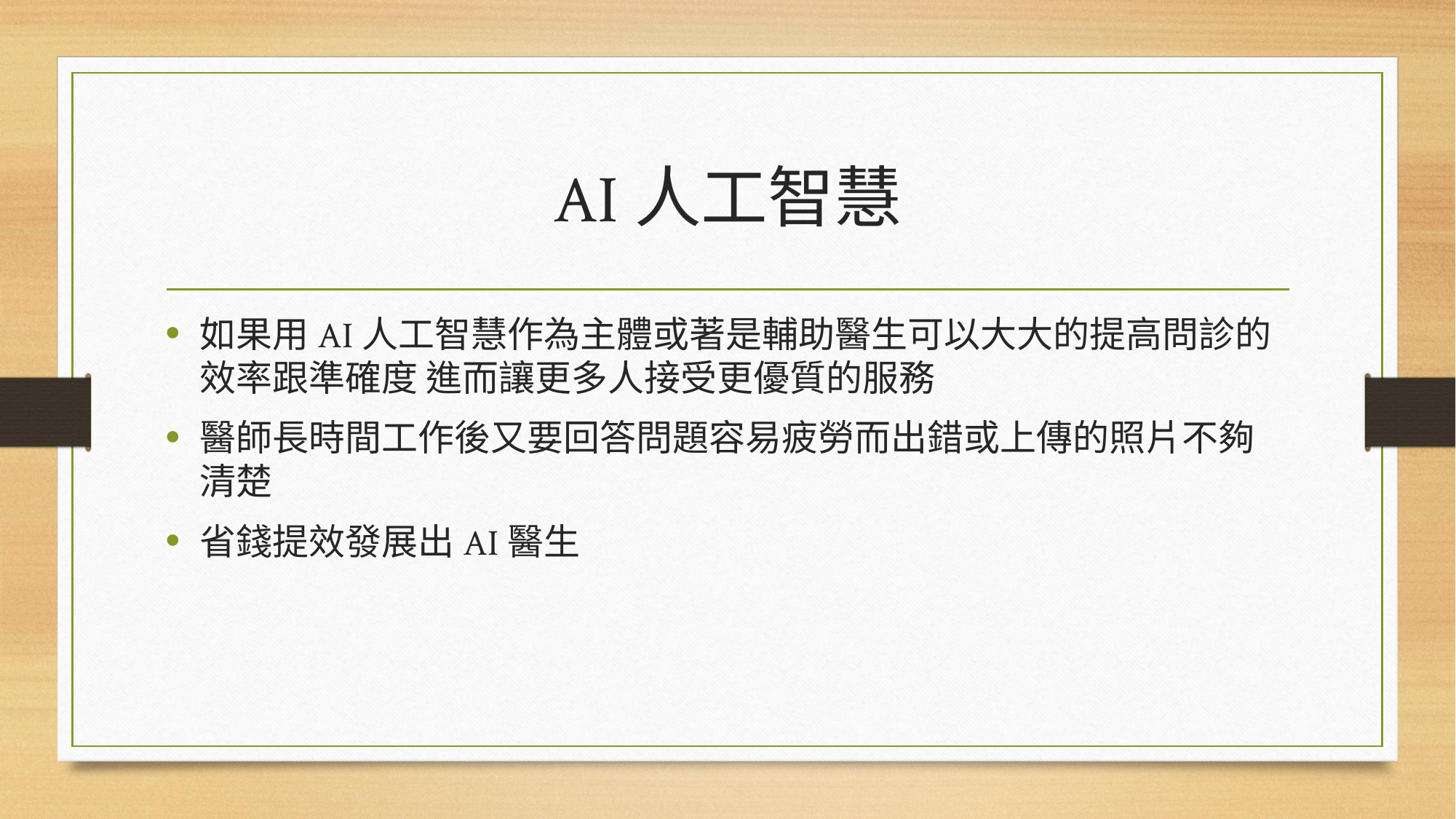

# AI人工智慧
如果用AI人工智慧作為主體或著是輔助醫生可以大大的提高問診的效率跟準確度 進而讓更多人接受更優質的服務
醫師長時間工作後又要回答問題容易疲勞而出錯或上傳的照片不夠清楚
省錢提效發展出AI醫生